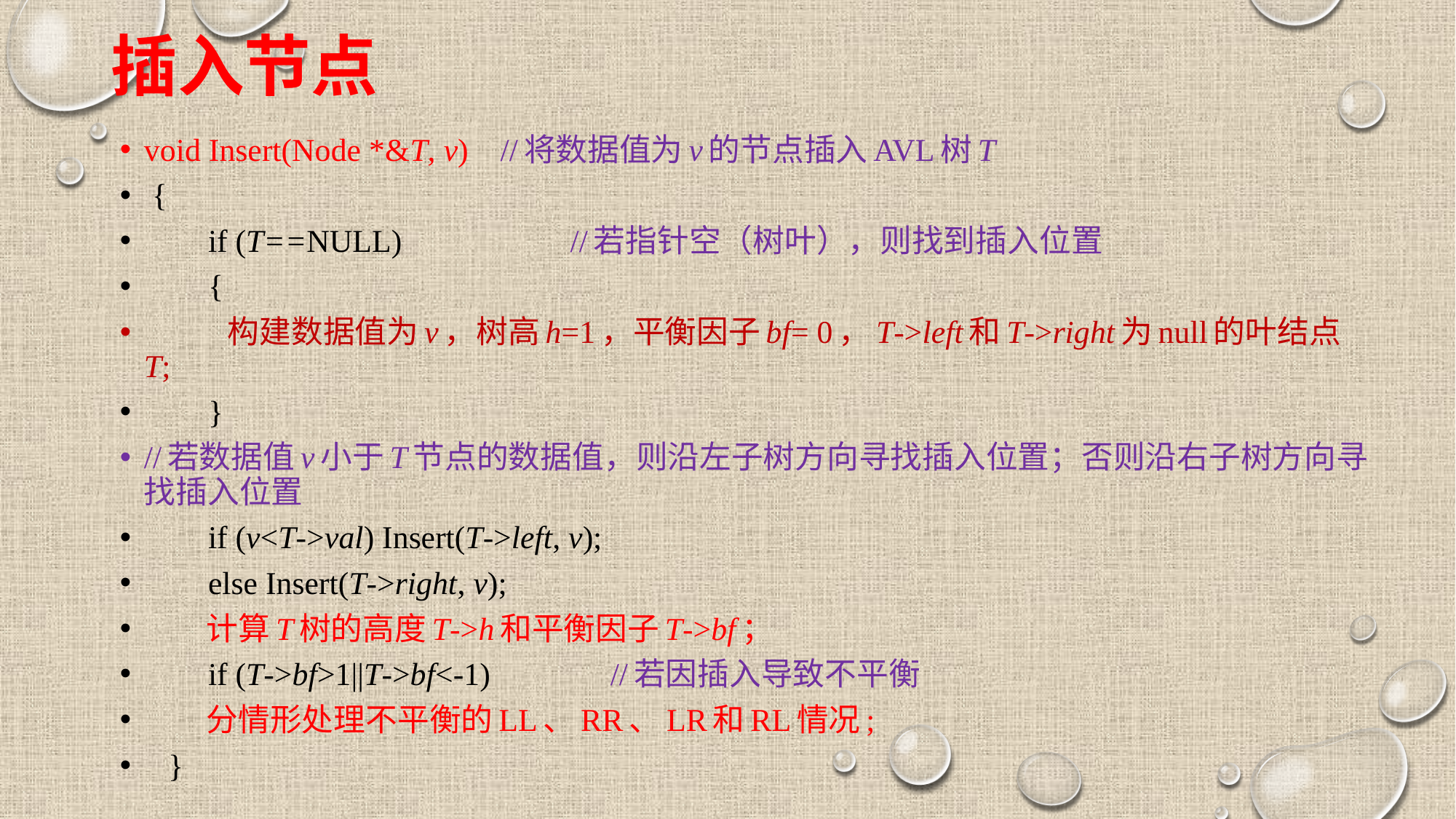

# 插入节点
void Insert(Node *&T, v)    //将数据值为v的节点插入AVL树T
 {
        if (T==NULL)                     //若指针空（树叶），则找到插入位置
        {
           构建数据值为v，树高h=1，平衡因子bf= 0，T->left和T->right为null的叶结点T;
        }
//若数据值v小于T节点的数据值，则沿左子树方向寻找插入位置；否则沿右子树方向寻找插入位置
        if (v<T->val) Insert(T->left, v);
        else Insert(T->right, v);
        计算T树的高度T->h和平衡因子T->bf；
        if (T->bf>1||T->bf<-1)               //若因插入导致不平衡
        分情形处理不平衡的LL、RR、LR和RL情况;
   }